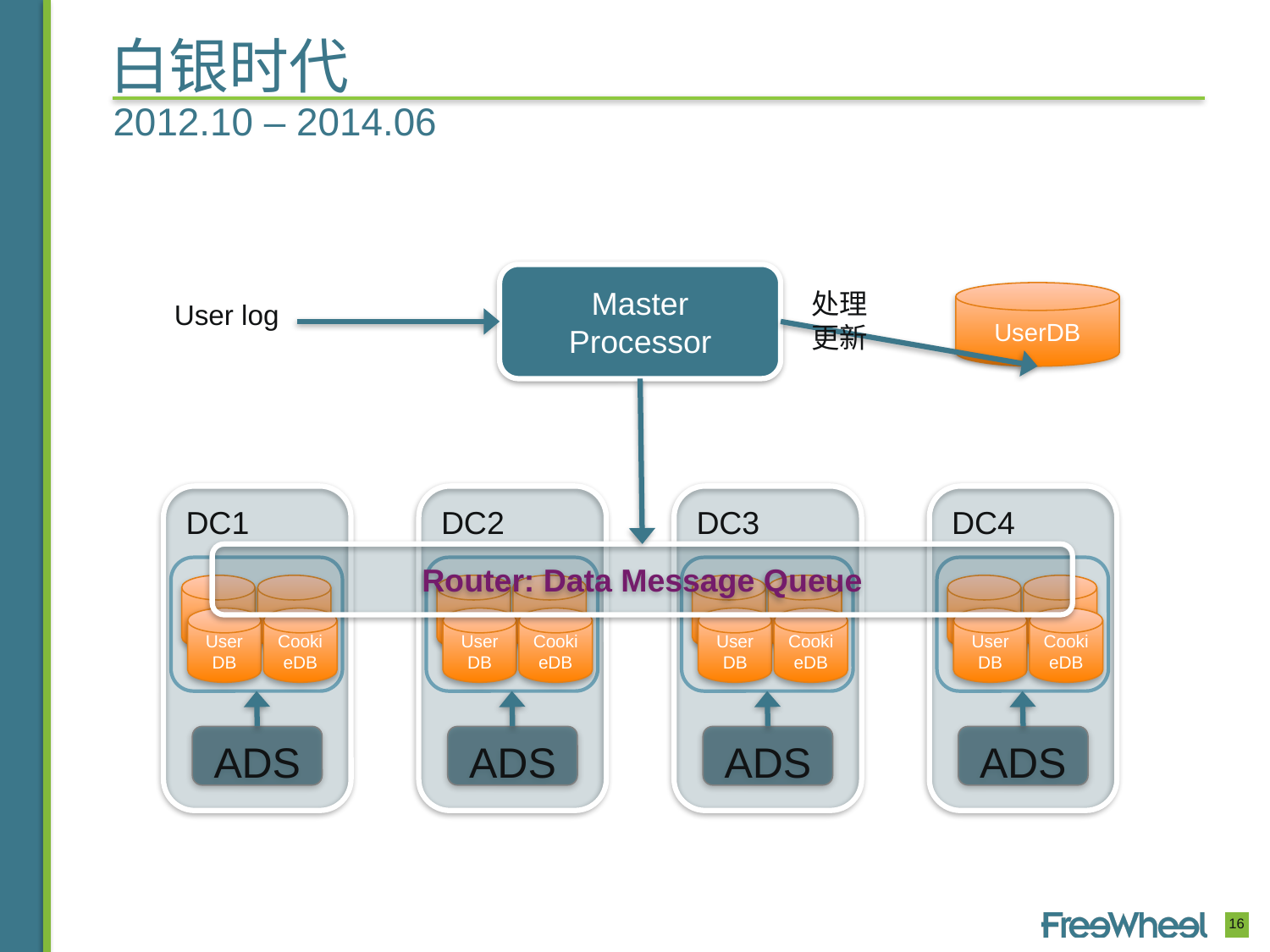

# 白银时代
2012.10 – 2014.06

Master
Processor
处理
更新
UserDB
User log

DC1

ADS

User
DB
CookieDB

DC2

ADS

User
DB
CookieDB

DC3

ADS

User
DB
CookieDB

DC4

ADS

User
DB
CookieDB
Router: Data Message Queue
16